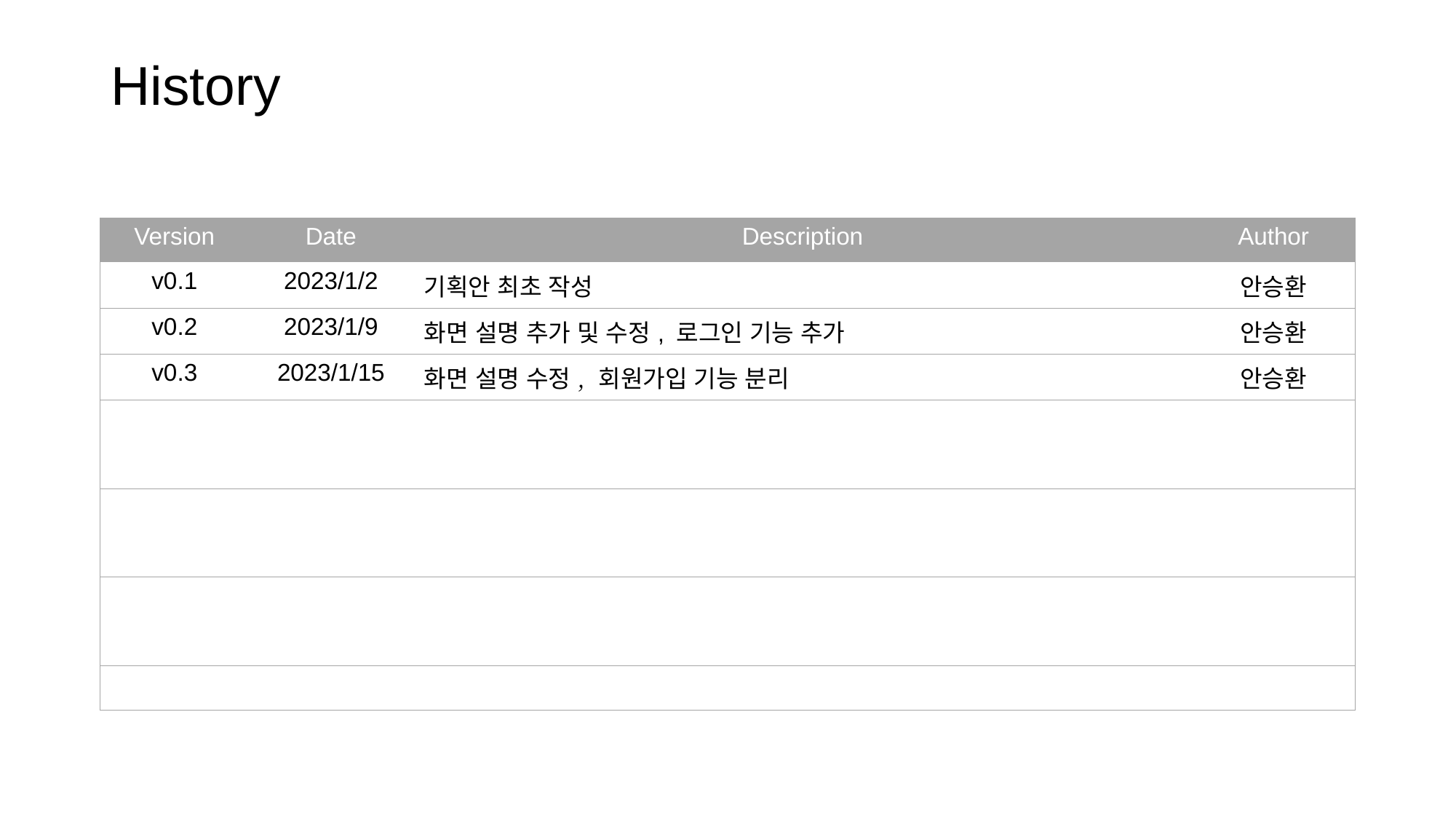

# History
| Version | Date | Description | Author |
| --- | --- | --- | --- |
| v0.1 | 2023/1/2 | 기획안 최초 작성 | 안승환 |
| v0.2 | 2023/1/9 | 화면 설명 추가 및 수정, 로그인 기능 추가 | 안승환 |
| v0.3 | 2023/1/15 | 화면 설명 수정, 회원가입 기능 분리 | 안승환 |
|  |  |  |  |
|  |  |  |  |
|  |  |  |  |
|  |  |  |  |
|  |  |  |  |
|  |  |  |  |
|  |  |  |  |